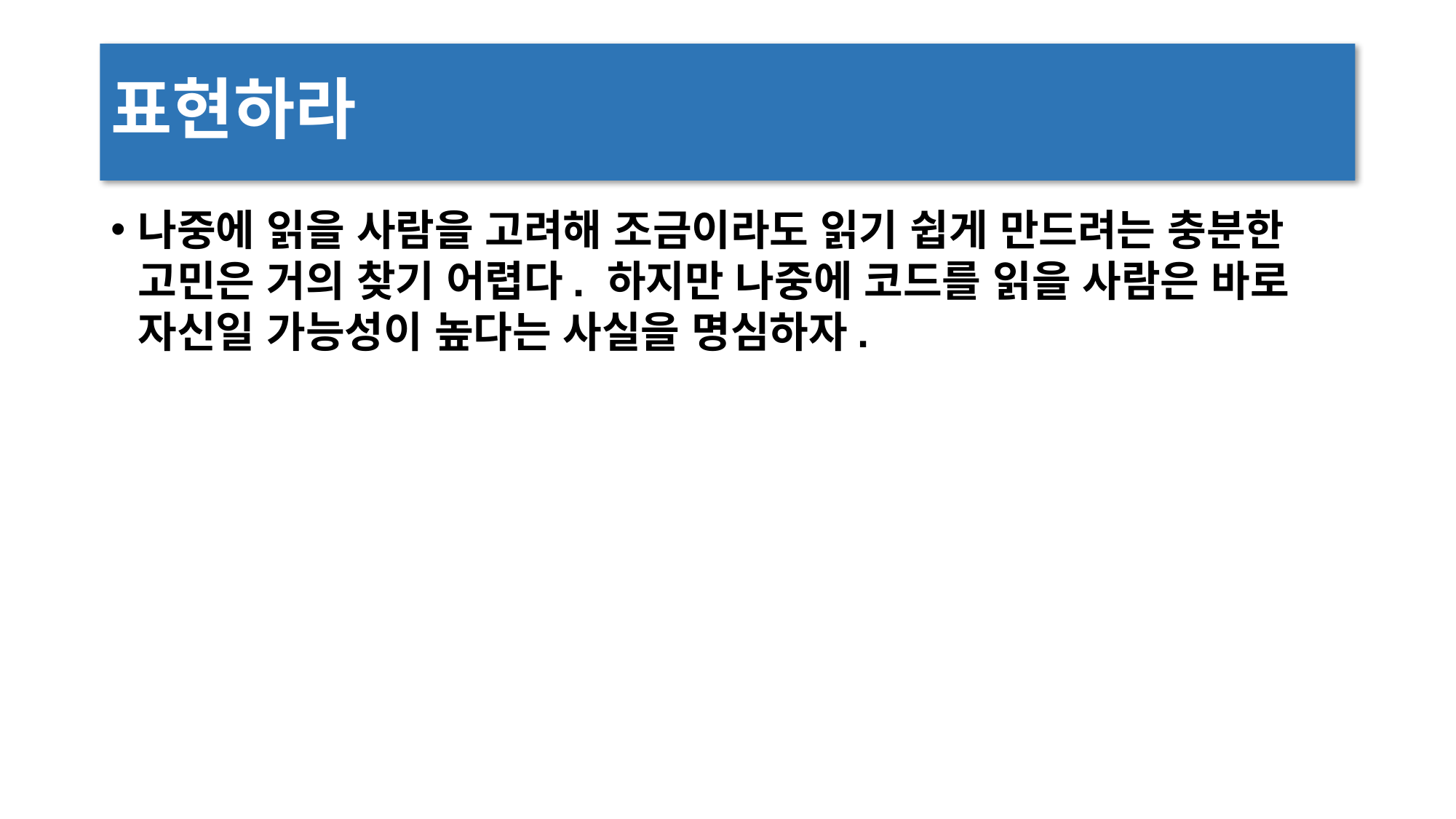

# 표현하라
나중에 읽을 사람을 고려해 조금이라도 읽기 쉽게 만드려는 충분한 고민은 거의 찾기 어렵다. 하지만 나중에 코드를 읽을 사람은 바로 자신일 가능성이 높다는 사실을 명심하자.